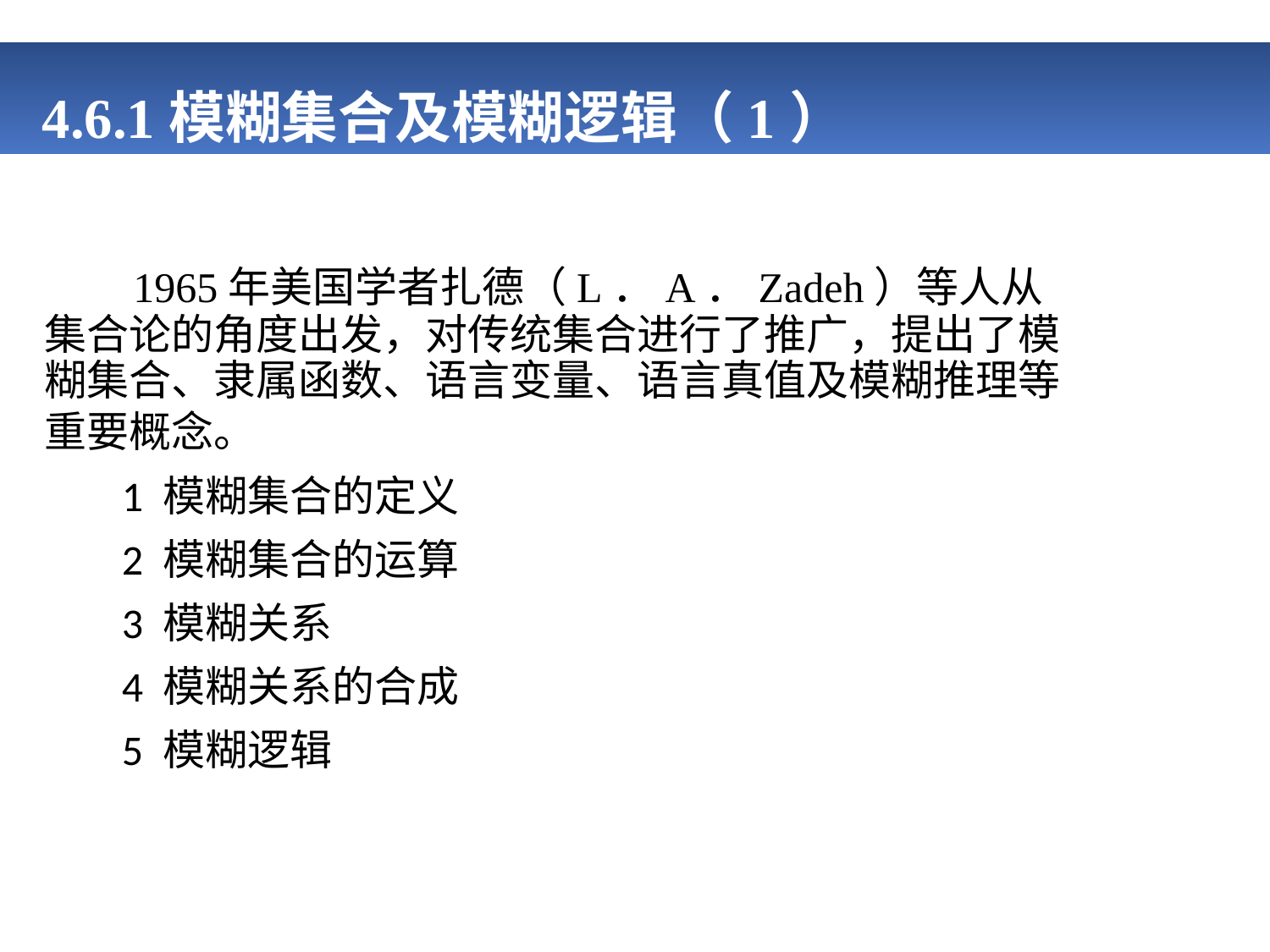

# 4.6.1模糊集合及模糊逻辑（1）
 1965年美国学者扎德（L．A．Zadeh）等人从集合论的角度出发，对传统集合进行了推广，提出了模糊集合、隶属函数、语言变量、语言真值及模糊推理等重要概念。
1 模糊集合的定义
2 模糊集合的运算
3 模糊关系
4 模糊关系的合成
5 模糊逻辑